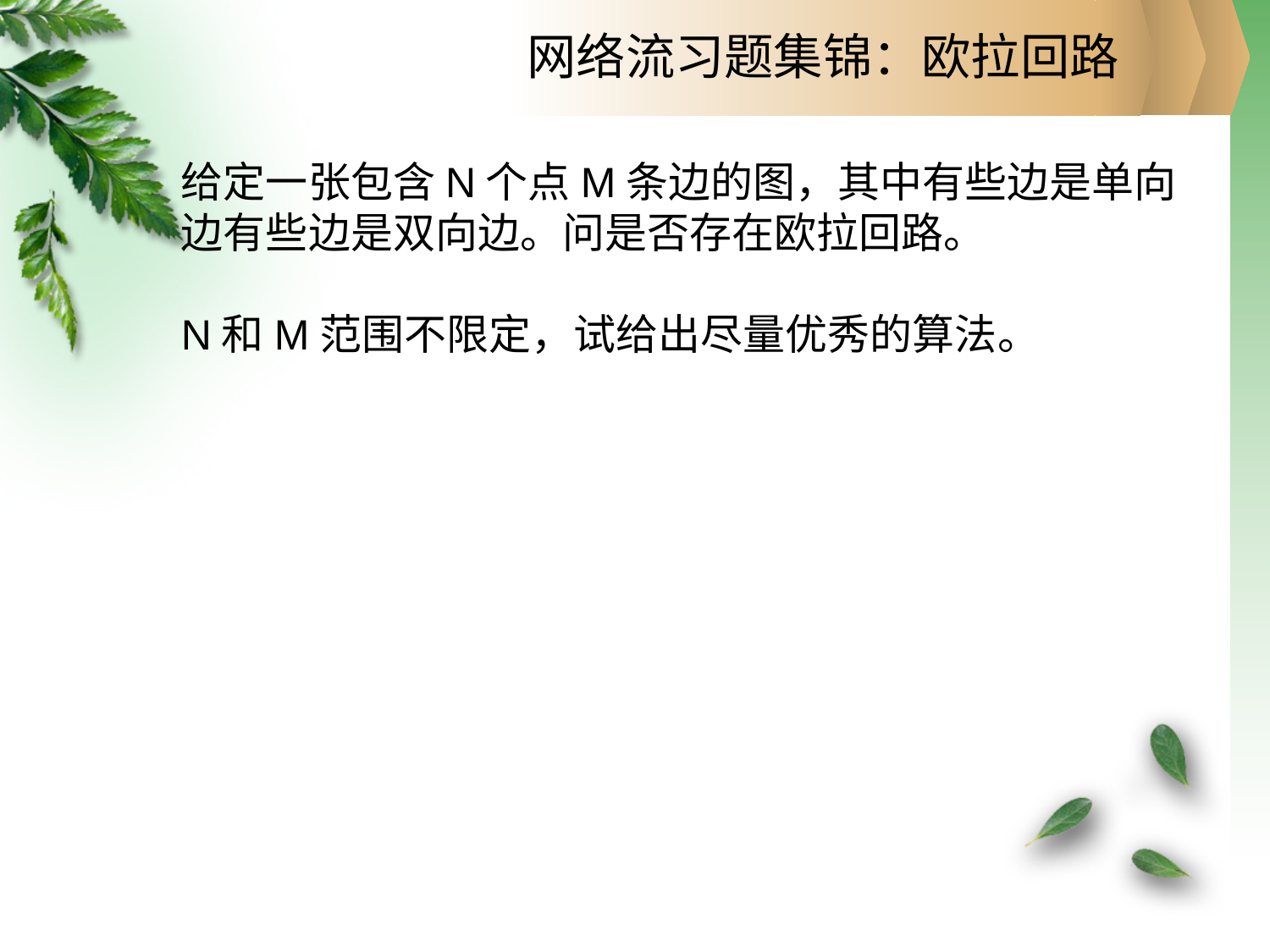

网络流习题集锦：欧拉回路
给定一张包含N个点M条边的图，其中有些边是单向边有些边是双向边。问是否存在欧拉回路。

N和M范围不限定，试给出尽量优秀的算法。